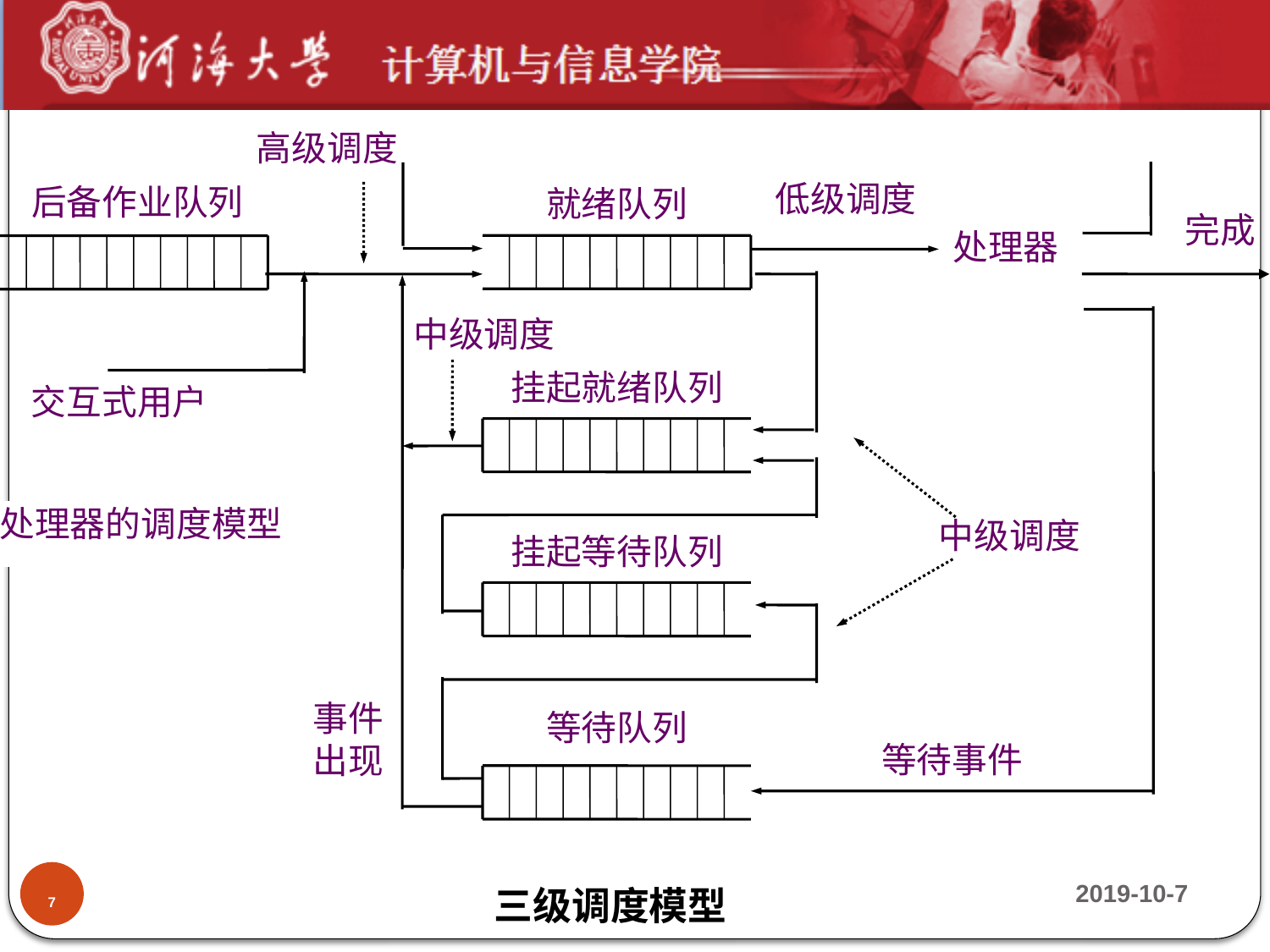

高级调度

低级调度
后备作业队列

就绪队列
完成
处理器

中级调度

挂起就绪队列

交互式用户

处理器的调度模型
中级调度

挂起等待队列

事件
出现
等待队列
等待事件

2019-10-7
7
三级调度模型